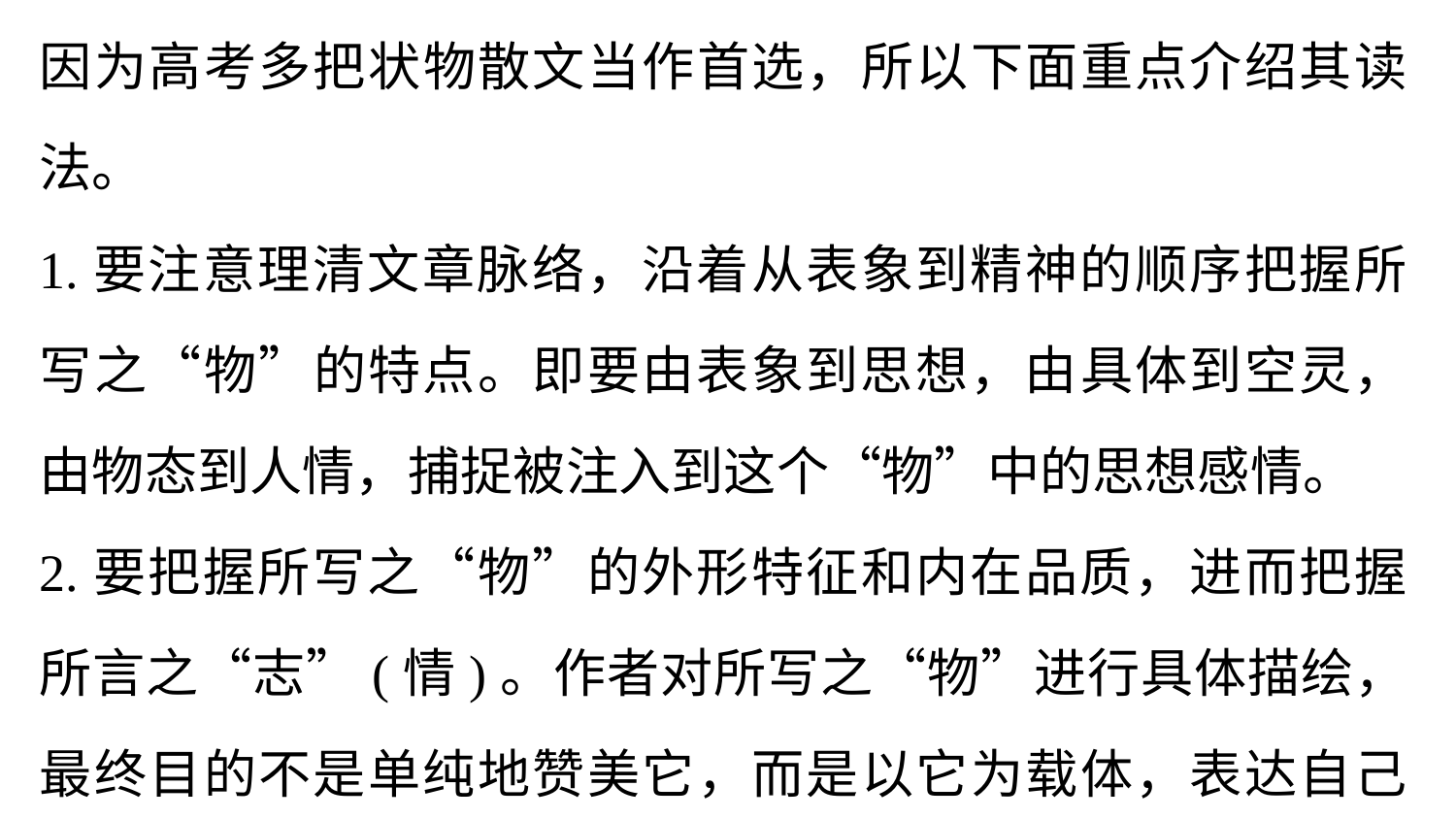

因为高考多把状物散文当作首选，所以下面重点介绍其读法。
1.要注意理清文章脉络，沿着从表象到精神的顺序把握所写之“物”的特点。即要由表象到思想，由具体到空灵，由物态到人情，捕捉被注入到这个“物”中的思想感情。
2.要把握所写之“物”的外形特征和内在品质，进而把握所言之“志”(情)。作者对所写之“物”进行具体描绘，最终目的不是单纯地赞美它，而是以它为载体，表达自己特定的情感、志趣。